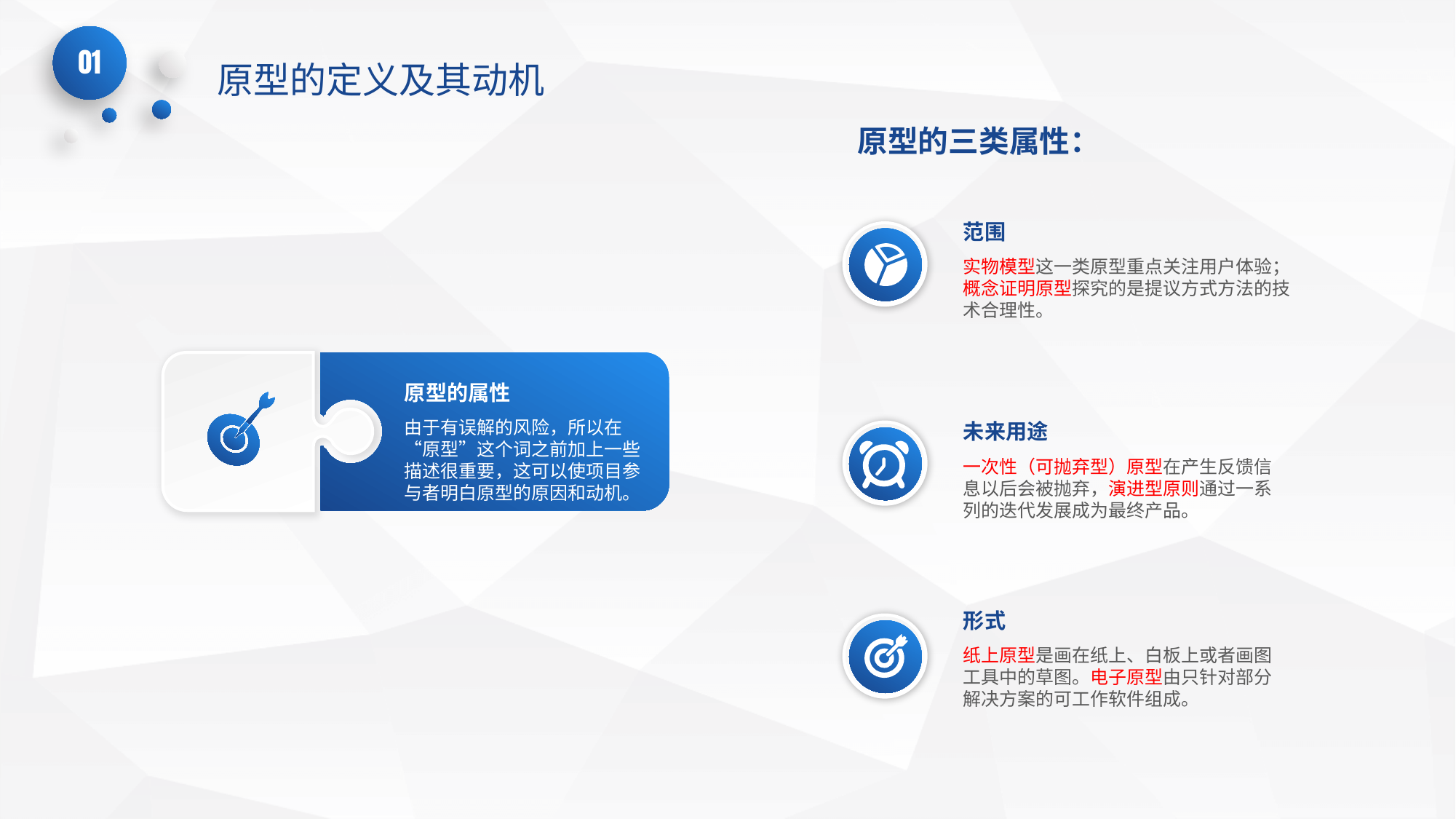

01

原型的定义及其动机

原型的三类属性：

范围
实物模型这一类原型重点关注用户体验；概念证明原型探究的是提议方式方法的技术合理性。

原型的属性
由于有误解的风险，所以在“原型”这个词之前加上一些描述很重要，这可以使项目参与者明白原型的原因和动机。

未来用途
一次性（可抛弃型）原型在产生反馈信息以后会被抛弃，演进型原则通过一系列的迭代发展成为最终产品。

形式
纸上原型是画在纸上、白板上或者画图工具中的草图。电子原型由只针对部分解决方案的可工作软件组成。